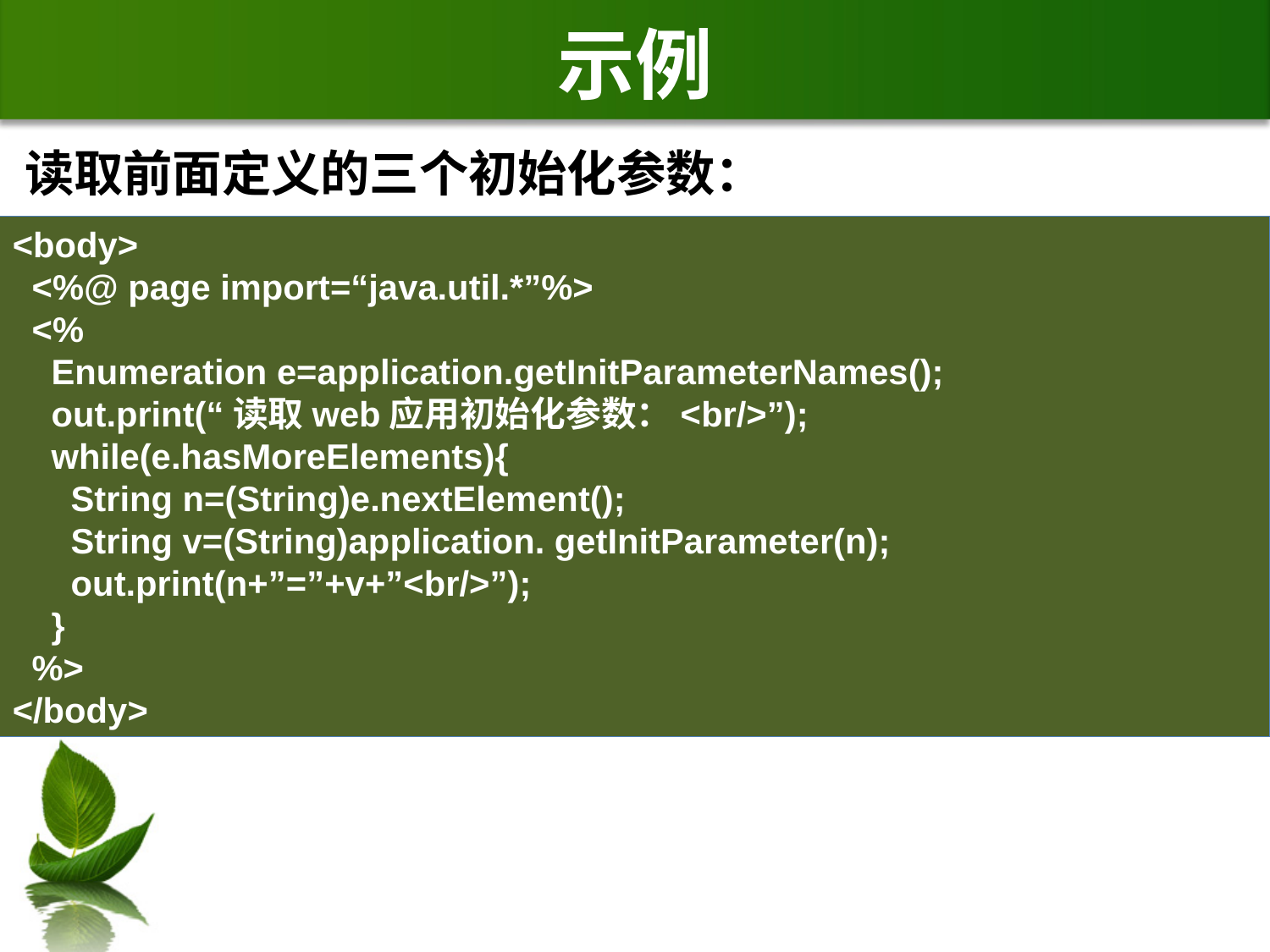

# 示例
读取前面定义的三个初始化参数：
<body>
  <%@ page import=“java.util.*”%>
  <%
    Enumeration e=application.getInitParameterNames();
    out.print(“读取web应用初始化参数：<br/>”);
    while(e.hasMoreElements){
      String n=(String)e.nextElement();
      String v=(String)application. getInitParameter(n);
      out.print(n+”=”+v+”<br/>”);
    }
  %>
</body>